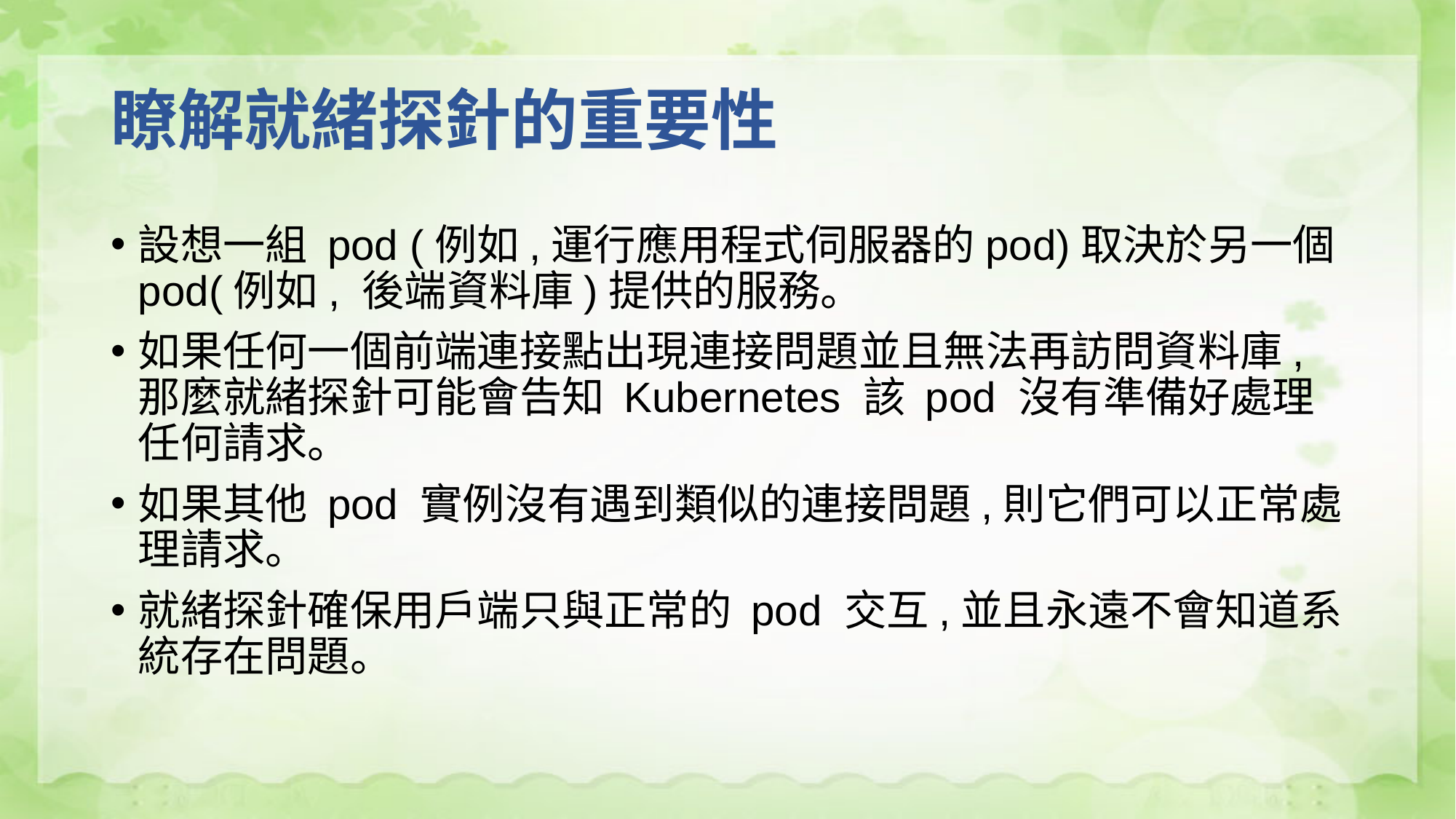

# 瞭解就緒探針的重要性
設想一組 pod (例如,運行應用程式伺服器的pod)取決於另一個 pod(例如, 後端資料庫)提供的服務。
如果任何一個前端連接點出現連接問題並且無法再訪問資料庫,那麼就緒探針可能會告知 Kubernetes 該 pod 沒有準備好處理任何請求。
如果其他 pod 實例沒有遇到類似的連接問題,則它們可以正常處理請求。
就緒探針確保用戶端只與正常的 pod 交互,並且永遠不會知道系統存在問題。